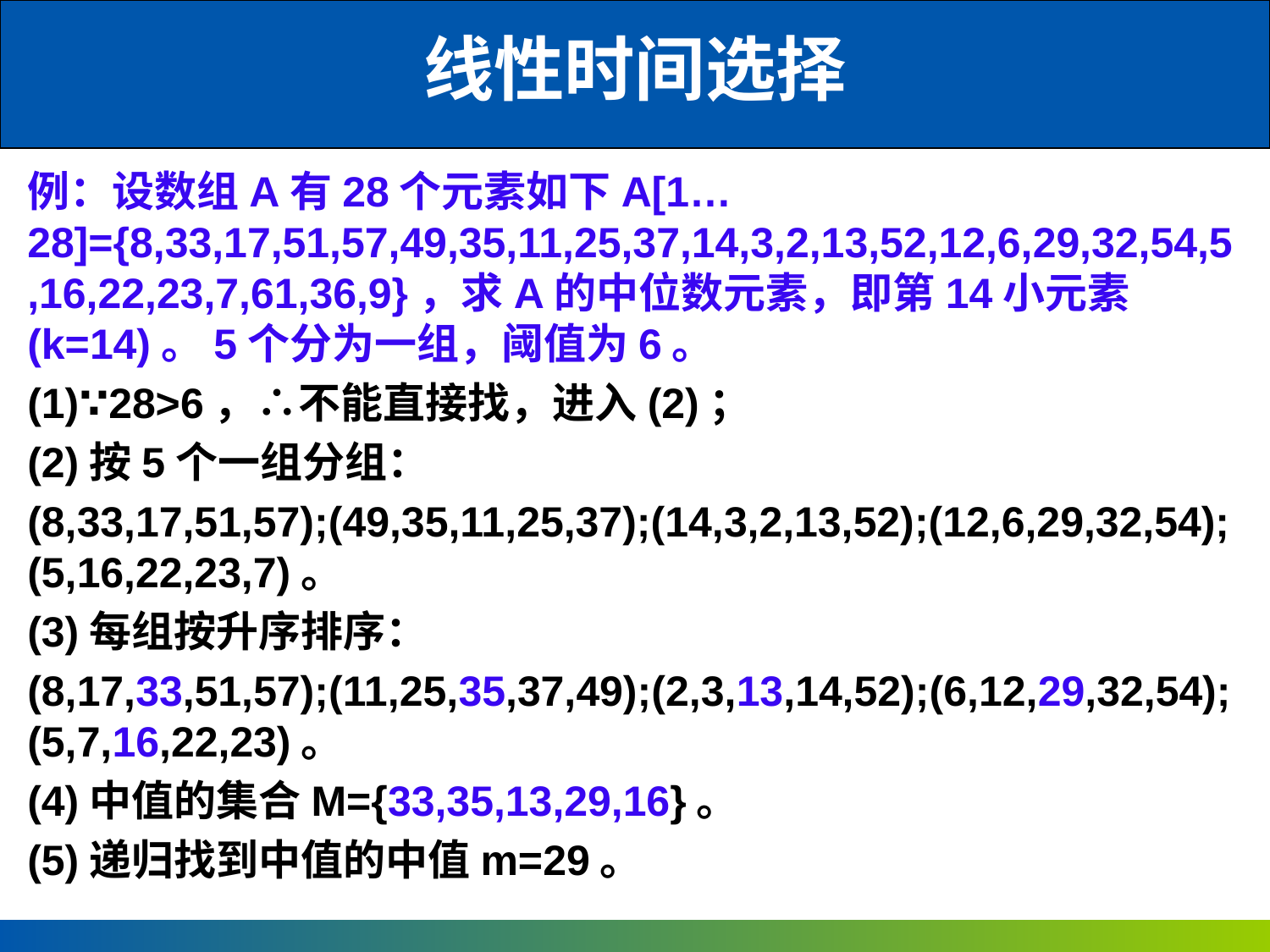

# 线性时间选择
例：设数组A有28个元素如下A[1…28]={8,33,17,51,57,49,35,11,25,37,14,3,2,13,52,12,6,29,32,54,5,16,22,23,7,61,36,9}，求A的中位数元素，即第14小元素(k=14)。5个分为一组，阈值为6。
∵28>6，∴不能直接找，进入(2)；
(2)按5个一组分组：
(8,33,17,51,57);(49,35,11,25,37);(14,3,2,13,52);(12,6,29,32,54);(5,16,22,23,7)。
(3)每组按升序排序：
(8,17,33,51,57);(11,25,35,37,49);(2,3,13,14,52);(6,12,29,32,54);(5,7,16,22,23)。
(4)中值的集合M={33,35,13,29,16}。
(5)递归找到中值的中值m=29。